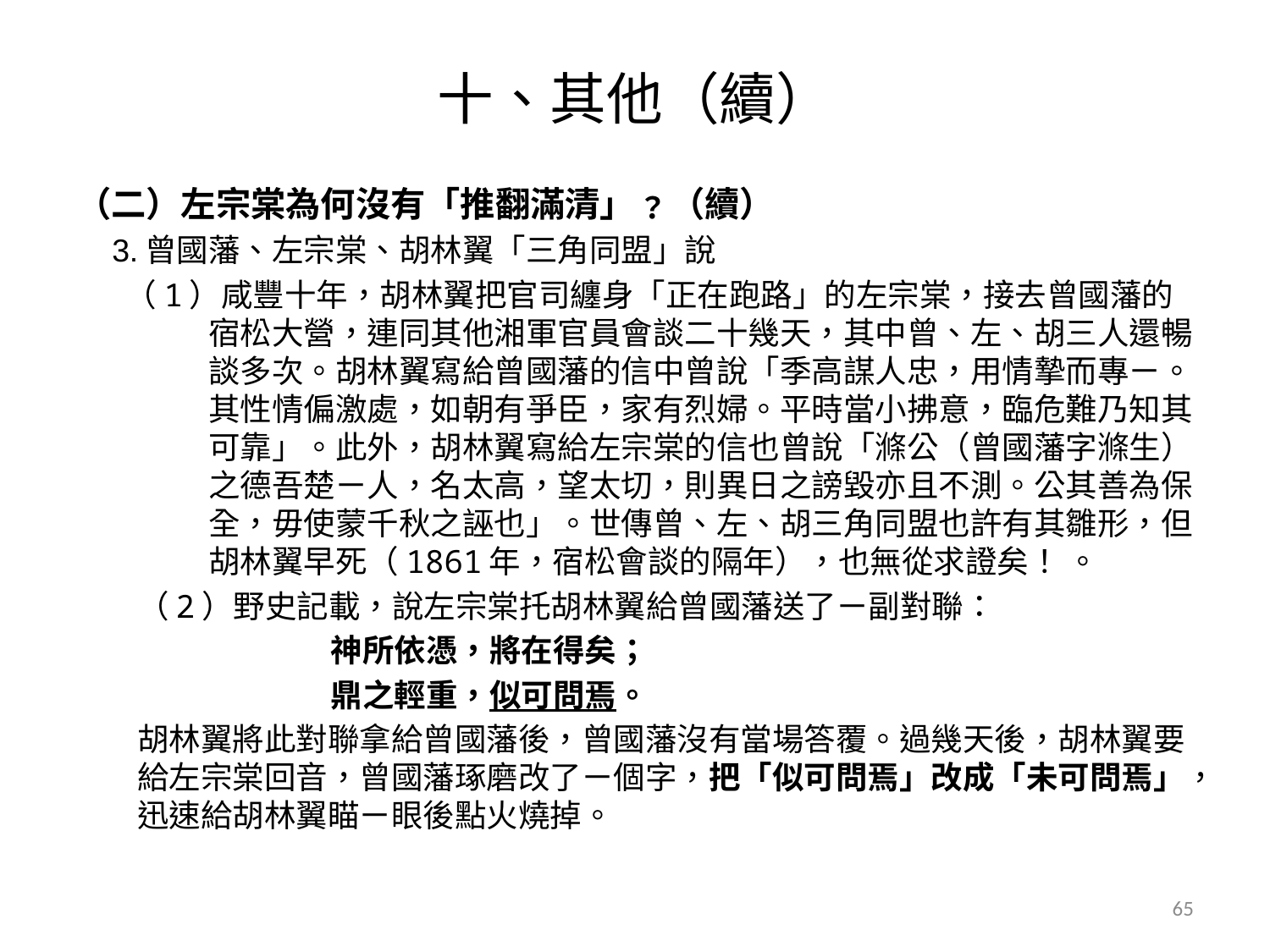

# 十、其他（續）
（二）左宗棠為何沒有「推翻滿清」﹖（續）
3.曾國藩、左宗棠、胡林翼「三角同盟」說
（1）咸豐十年，胡林翼把官司纏身「正在跑路」的左宗棠，接去曾國藩的宿松大營，連同其他湘軍官員會談二十幾天，其中曾、左、胡三人還暢談多次。胡林翼寫給曾國藩的信中曾說「季高謀人忠，用情摯而專ㄧ。其性情偏激處，如朝有爭臣，家有烈婦。平時當小拂意，臨危難乃知其可靠」。此外，胡林翼寫給左宗棠的信也曾說「滌公（曾國藩字滌生）之德吾楚ㄧ人，名太高，望太切，則異日之謗毀亦且不測。公其善為保全，毋使蒙千秋之誣也」。世傳曾、左、胡三角同盟也許有其雛形，但胡林翼早死（1861年，宿松會談的隔年），也無從求證矣！ 。
（2）野史記載，說左宗棠托胡林翼給曾國藩送了ㄧ副對聯：
神所依憑，將在得矣；
鼎之輕重，似可問焉。
胡林翼將此對聯拿給曾國藩後，曾國藩沒有當場答覆。過幾天後，胡林翼要給左宗棠回音，曾國藩琢磨改了ㄧ個字，把「似可問焉」改成「未可問焉」，迅速給胡林翼瞄ㄧ眼後點火燒掉。
65